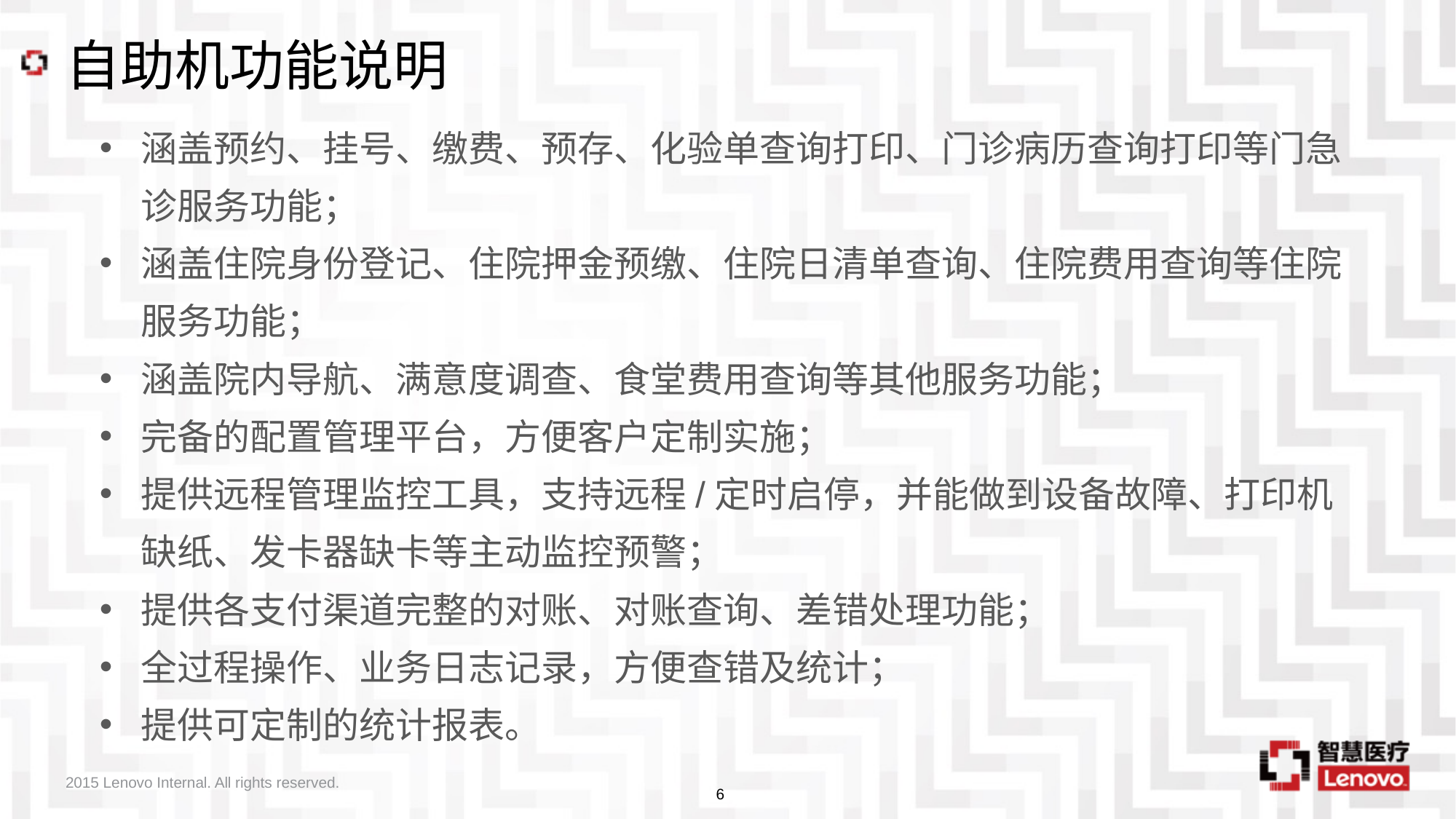

# 自助机功能说明
涵盖预约、挂号、缴费、预存、化验单查询打印、门诊病历查询打印等门急诊服务功能；
涵盖住院身份登记、住院押金预缴、住院日清单查询、住院费用查询等住院服务功能；
涵盖院内导航、满意度调查、食堂费用查询等其他服务功能；
完备的配置管理平台，方便客户定制实施；
提供远程管理监控工具，支持远程/定时启停，并能做到设备故障、打印机缺纸、发卡器缺卡等主动监控预警；
提供各支付渠道完整的对账、对账查询、差错处理功能；
全过程操作、业务日志记录，方便查错及统计；
提供可定制的统计报表。
2015 Lenovo Internal. All rights reserved.